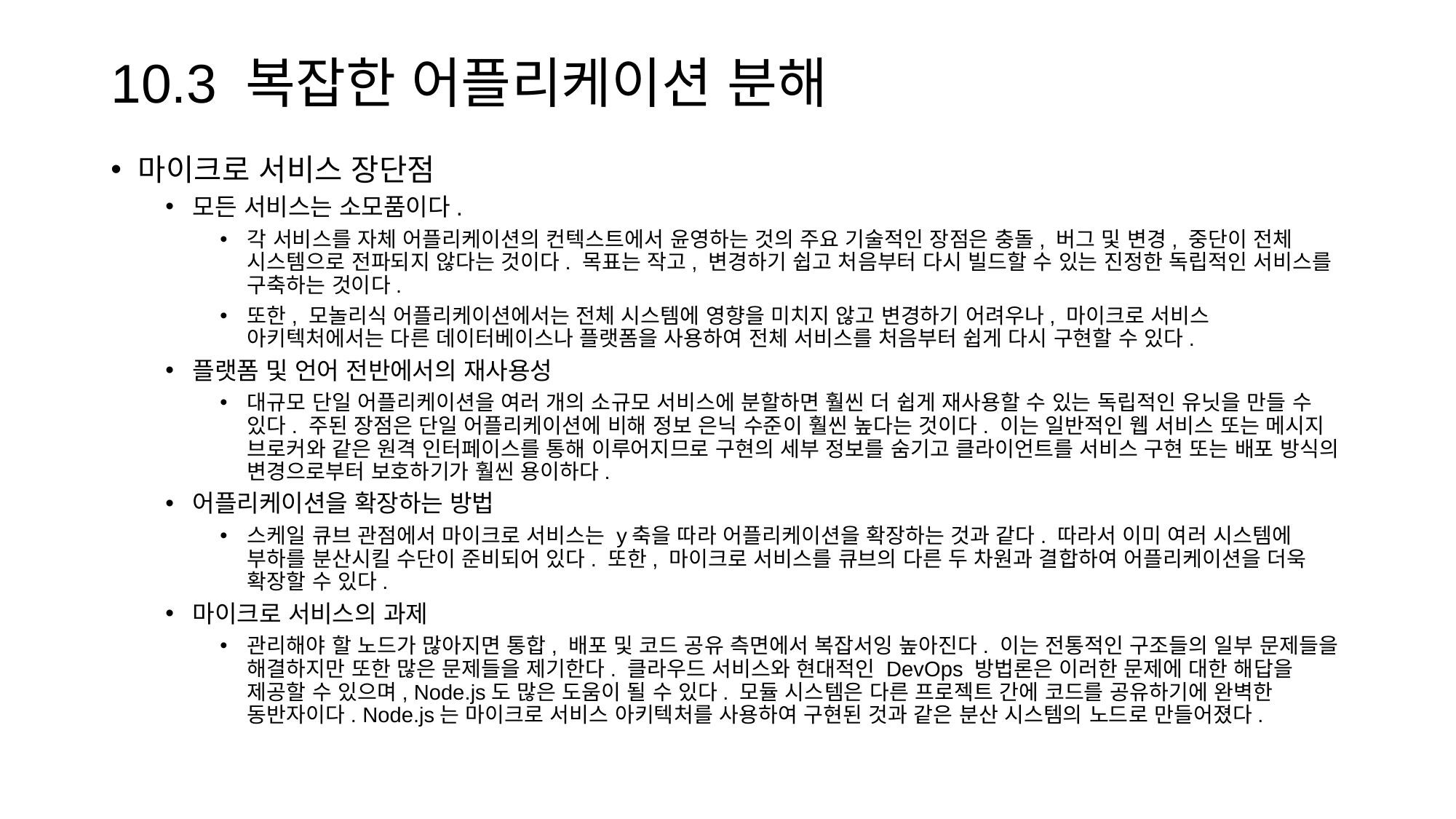

# 10.3 복잡한 어플리케이션 분해
마이크로 서비스 장단점
모든 서비스는 소모품이다.
각 서비스를 자체 어플리케이션의 컨텍스트에서 윤영하는 것의 주요 기술적인 장점은 충돌, 버그 및 변경, 중단이 전체 시스템으로 전파되지 않다는 것이다. 목표는 작고, 변경하기 쉽고 처음부터 다시 빌드할 수 있는 진정한 독립적인 서비스를 구축하는 것이다.
또한, 모놀리식 어플리케이션에서는 전체 시스템에 영향을 미치지 않고 변경하기 어려우나, 마이크로 서비스 아키텍처에서는 다른 데이터베이스나 플랫폼을 사용하여 전체 서비스를 처음부터 쉽게 다시 구현할 수 있다.
플랫폼 및 언어 전반에서의 재사용성
대규모 단일 어플리케이션을 여러 개의 소규모 서비스에 분할하면 훨씬 더 쉽게 재사용할 수 있는 독립적인 유닛을 만들 수 있다. 주된 장점은 단일 어플리케이션에 비해 정보 은닉 수준이 훨씬 높다는 것이다. 이는 일반적인 웹 서비스 또는 메시지 브로커와 같은 원격 인터페이스를 통해 이루어지므로 구현의 세부 정보를 숨기고 클라이언트를 서비스 구현 또는 배포 방식의 변경으로부터 보호하기가 훨씬 용이하다.
어플리케이션을 확장하는 방법
스케일 큐브 관점에서 마이크로 서비스는 y축을 따라 어플리케이션을 확장하는 것과 같다. 따라서 이미 여러 시스템에 부하를 분산시킬 수단이 준비되어 있다. 또한, 마이크로 서비스를 큐브의 다른 두 차원과 결합하여 어플리케이션을 더욱 확장할 수 있다.
마이크로 서비스의 과제
관리해야 할 노드가 많아지면 통합, 배포 및 코드 공유 측면에서 복잡서잉 높아진다. 이는 전통적인 구조들의 일부 문제들을 해결하지만 또한 많은 문제들을 제기한다. 클라우드 서비스와 현대적인 DevOps 방법론은 이러한 문제에 대한 해답을 제공할 수 있으며, Node.js도 많은 도움이 될 수 있다. 모듈 시스템은 다른 프로젝트 간에 코드를 공유하기에 완벽한 동반자이다. Node.js는 마이크로 서비스 아키텍처를 사용하여 구현된 것과 같은 분산 시스템의 노드로 만들어졌다.